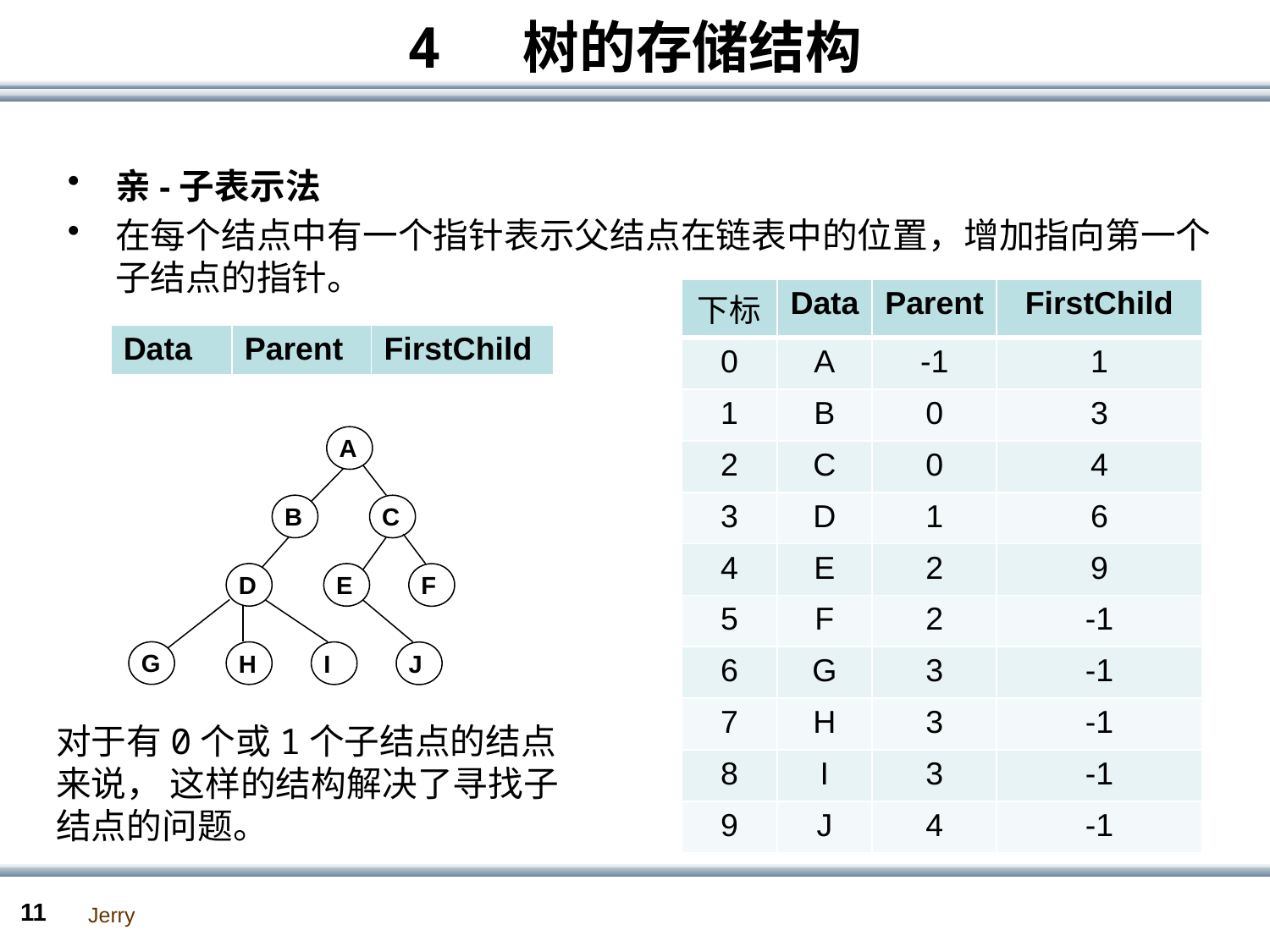

# 4  树的存储结构
亲-子表示法
在每个结点中有一个指针表示父结点在链表中的位置，增加指向第一个子结点的指针。
| 下标 | Data | Parent | FirstChild |
| --- | --- | --- | --- |
| 0 | A | -1 | 1 |
| 1 | B | 0 | 3 |
| 2 | C | 0 | 4 |
| 3 | D | 1 | 6 |
| 4 | E | 2 | 9 |
| 5 | F | 2 | -1 |
| 6 | G | 3 | -1 |
| 7 | H | 3 | -1 |
| 8 | I | 3 | -1 |
| 9 | J | 4 | -1 |
| Data | Parent | FirstChild |
| --- | --- | --- |
A

B

C

D

E

F

G

H

I

J

对于有0个或1个子结点的结点来说， 这样的结构解决了寻找子结点的问题。